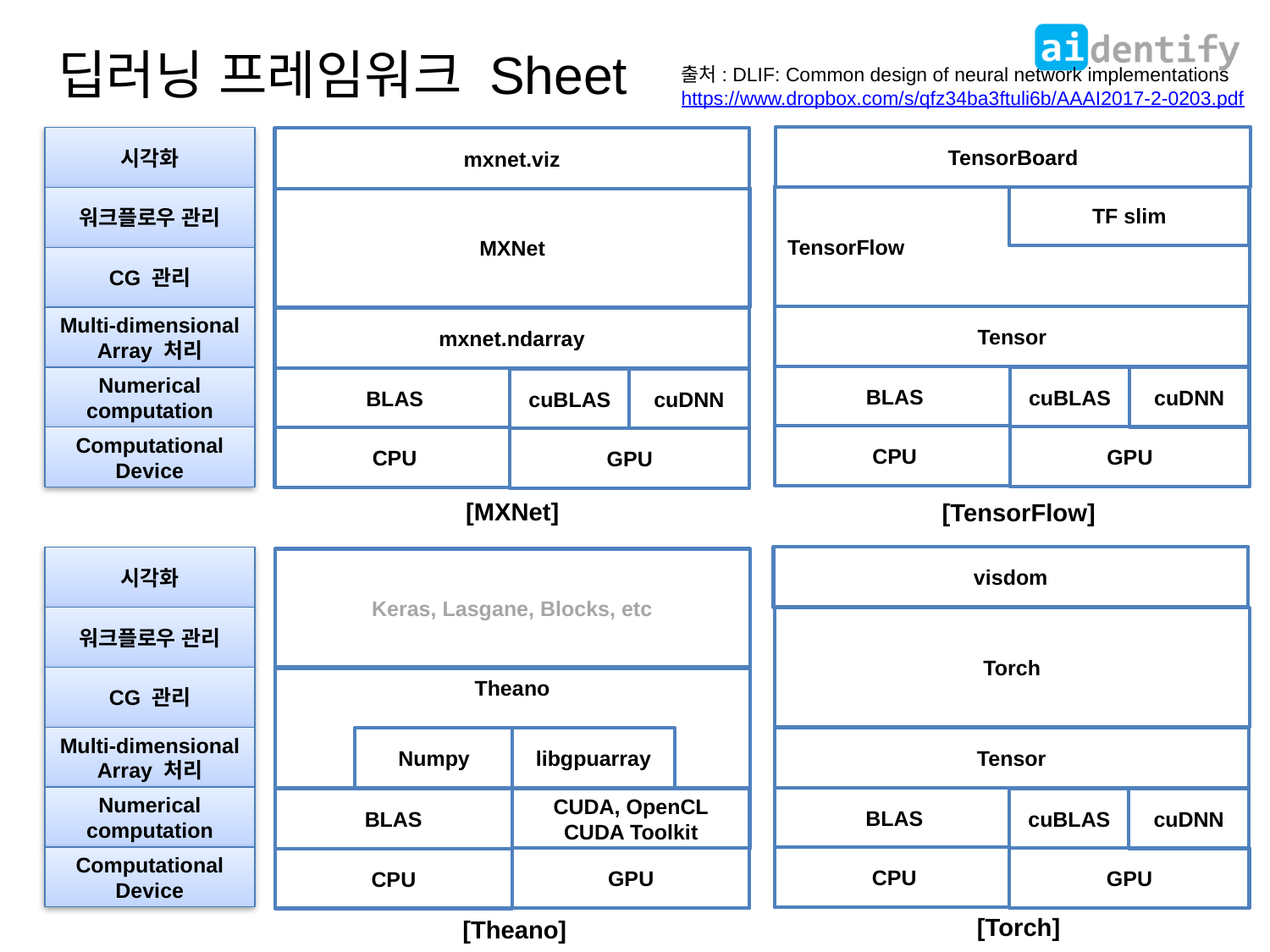

# 딥러닝 프레임워크 Sheet
출처: DLIF: Common design of neural network implementations
https://www.dropbox.com/s/qfz34ba3ftuli6b/AAAI2017-2-0203.pdf
TensorBoard
시각화
mxnet.viz
TF slim
TensorFlow
워크플로우 관리
MXNet
CG 관리
Tensor
Multi-dimensional
Array 처리
mxnet.ndarray
BLAS
cuDNN
cuBLAS
Numerical
computation
BLAS
cuDNN
cuBLAS
CPU
GPU
Computational
Device
CPU
GPU
[MXNet]
[TensorFlow]
visdom
시각화
Keras, Lasgane, Blocks, etc
워크플로우 관리
Torch
CG 관리
Theano
Multi-dimensional
Array 처리
Tensor
libgpuarray
Numpy
Numerical
computation
BLAS
cuDNN
CUDA, OpenCL
CUDA Toolkit
cuBLAS
BLAS
Computational
Device
CPU
GPU
GPU
CPU
[Torch]
[Theano]